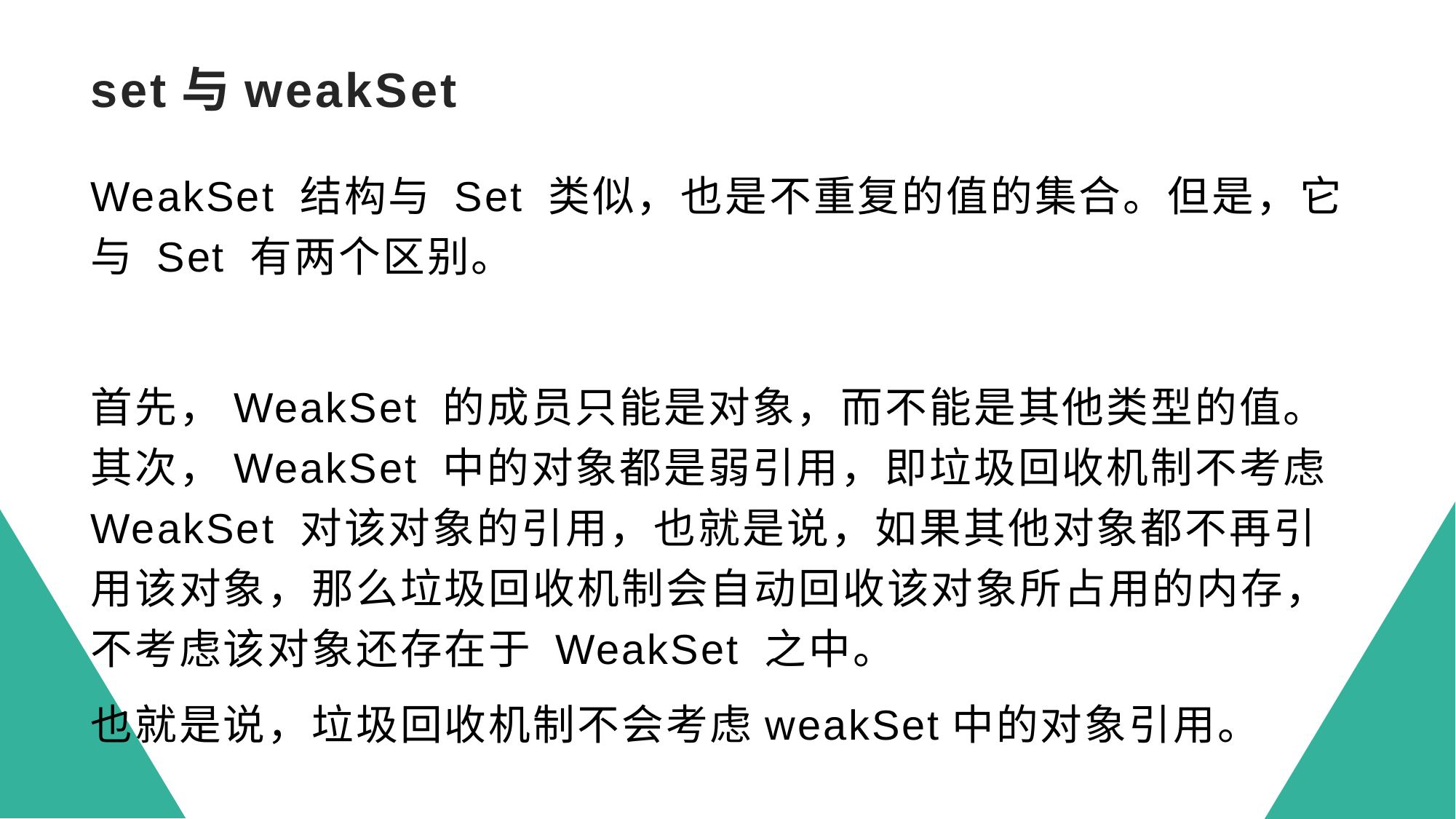

# set与weakSet
WeakSet 结构与 Set 类似，也是不重复的值的集合。但是，它与 Set 有两个区别。

首先，WeakSet 的成员只能是对象，而不能是其他类型的值。其次，WeakSet 中的对象都是弱引用，即垃圾回收机制不考虑 WeakSet 对该对象的引用，也就是说，如果其他对象都不再引用该对象，那么垃圾回收机制会自动回收该对象所占用的内存，不考虑该对象还存在于 WeakSet 之中。
也就是说，垃圾回收机制不会考虑weakSet中的对象引用。